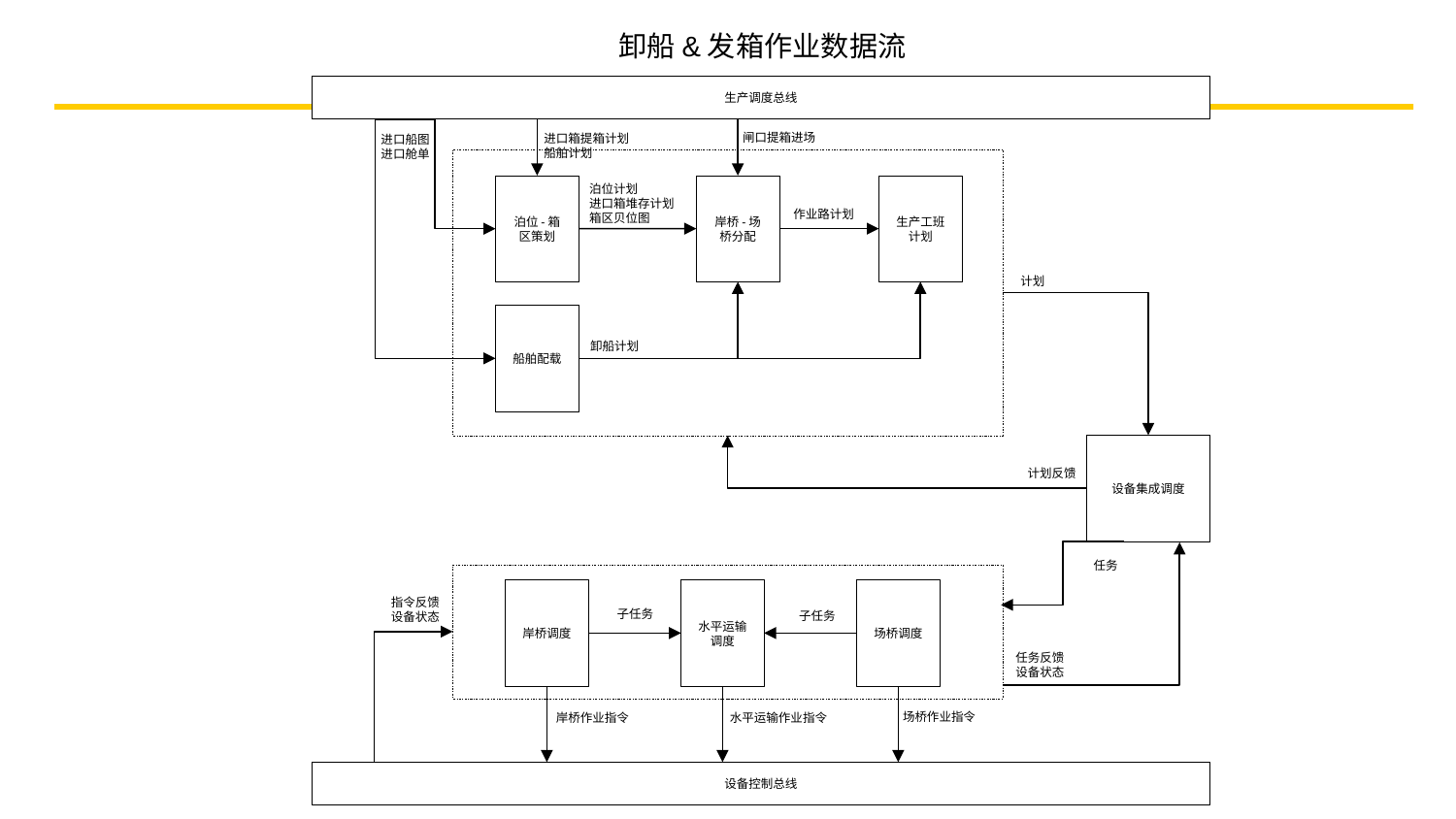

卸船&发箱作业数据流
生产调度总线
闸口提箱进场
进口箱提箱计划
船舶计划
进口船图
进口舱单

泊位计划
进口箱堆存计划
箱区贝位图
泊位-箱区策划
岸桥-场桥分配
生产工班计划
作业路计划
计划
船舶配载
卸船计划
设备集成调度
计划反馈
任务

岸桥调度
水平运输调度
场桥调度
指令反馈
设备状态
子任务
子任务
任务反馈
设备状态
场桥作业指令
岸桥作业指令
水平运输作业指令
设备控制总线